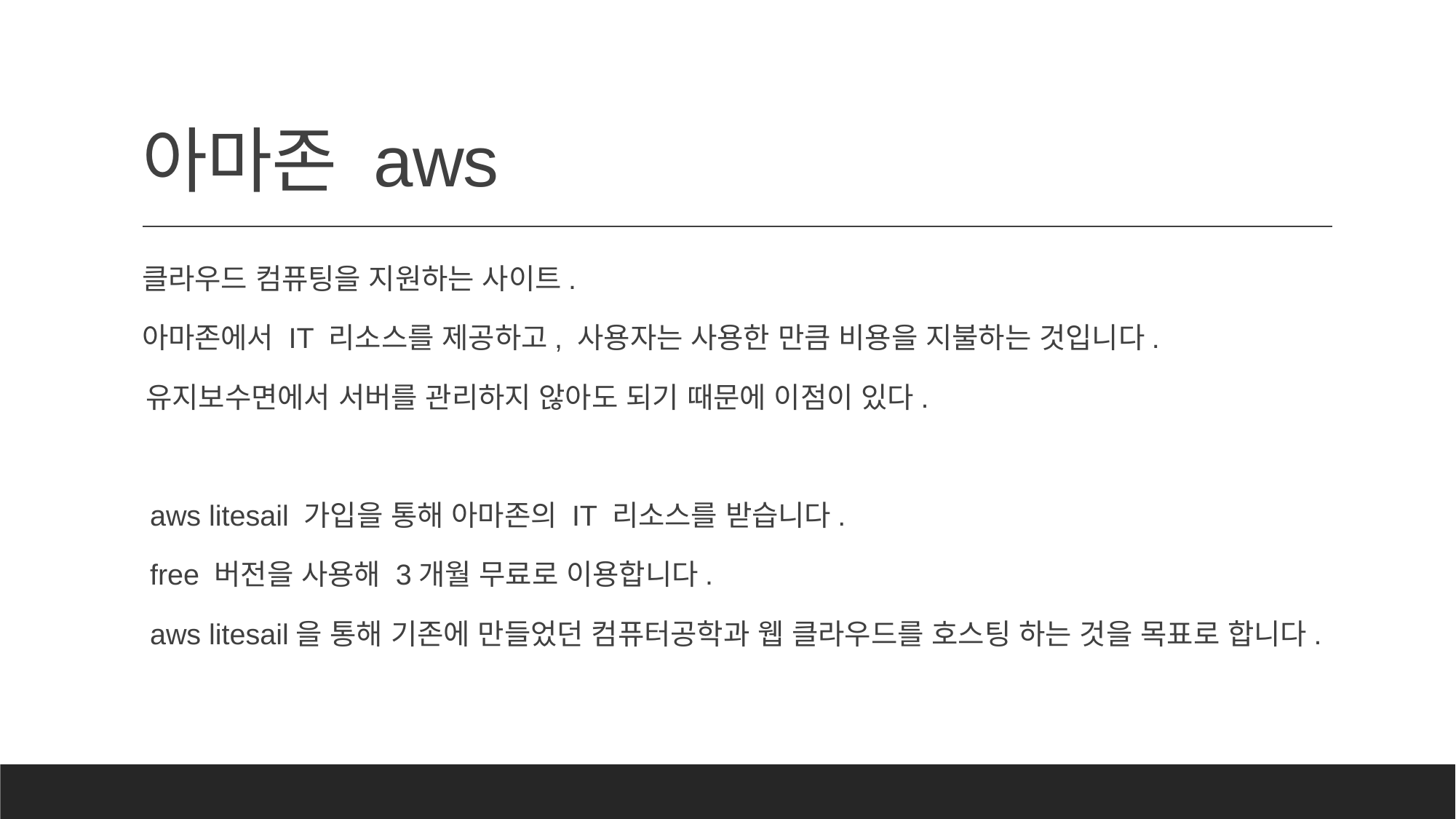

# 아마존 aws
클라우드 컴퓨팅을 지원하는 사이트.
아마존에서 IT 리소스를 제공하고, 사용자는 사용한 만큼 비용을 지불하는 것입니다.
 유지보수면에서 서버를 관리하지 않아도 되기 때문에 이점이 있다.

 aws litesail 가입을 통해 아마존의 IT 리소스를 받습니다.
 free 버전을 사용해 3개월 무료로 이용합니다.
 aws litesail을 통해 기존에 만들었던 컴퓨터공학과 웹 클라우드를 호스팅 하는 것을 목표로 합니다.